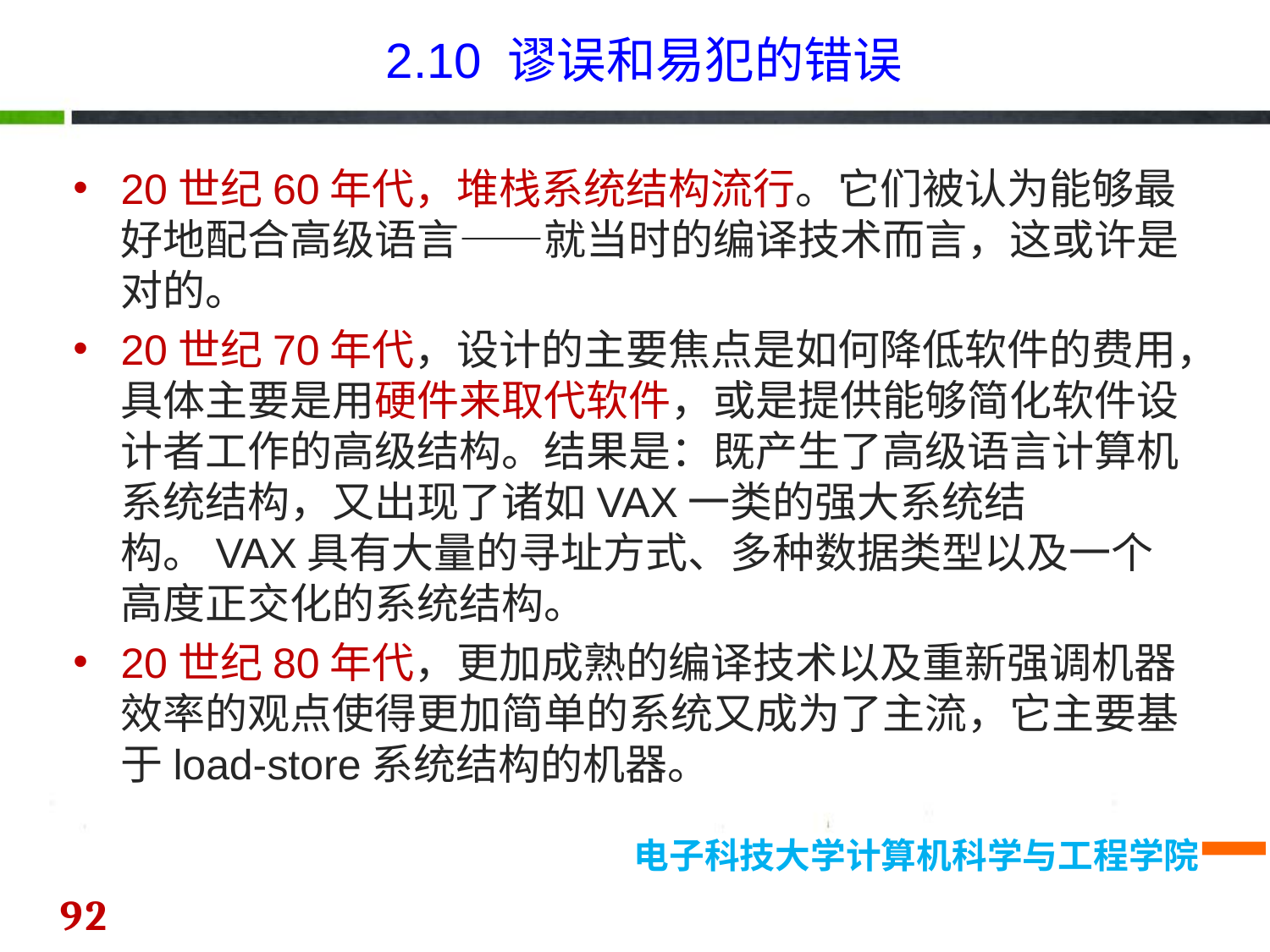

2.10 谬误和易犯的错误
20世纪60年代，堆栈系统结构流行。它们被认为能够最好地配合高级语言——就当时的编译技术而言，这或许是对的。
20世纪70年代，设计的主要焦点是如何降低软件的费用，具体主要是用硬件来取代软件，或是提供能够简化软件设计者工作的高级结构。结果是：既产生了高级语言计算机系统结构，又出现了诸如VAX一类的强大系统结构。VAX具有大量的寻址方式、多种数据类型以及一个高度正交化的系统结构。
20世纪80年代，更加成熟的编译技术以及重新强调机器效率的观点使得更加简单的系统又成为了主流，它主要基于load-store系统结构的机器。